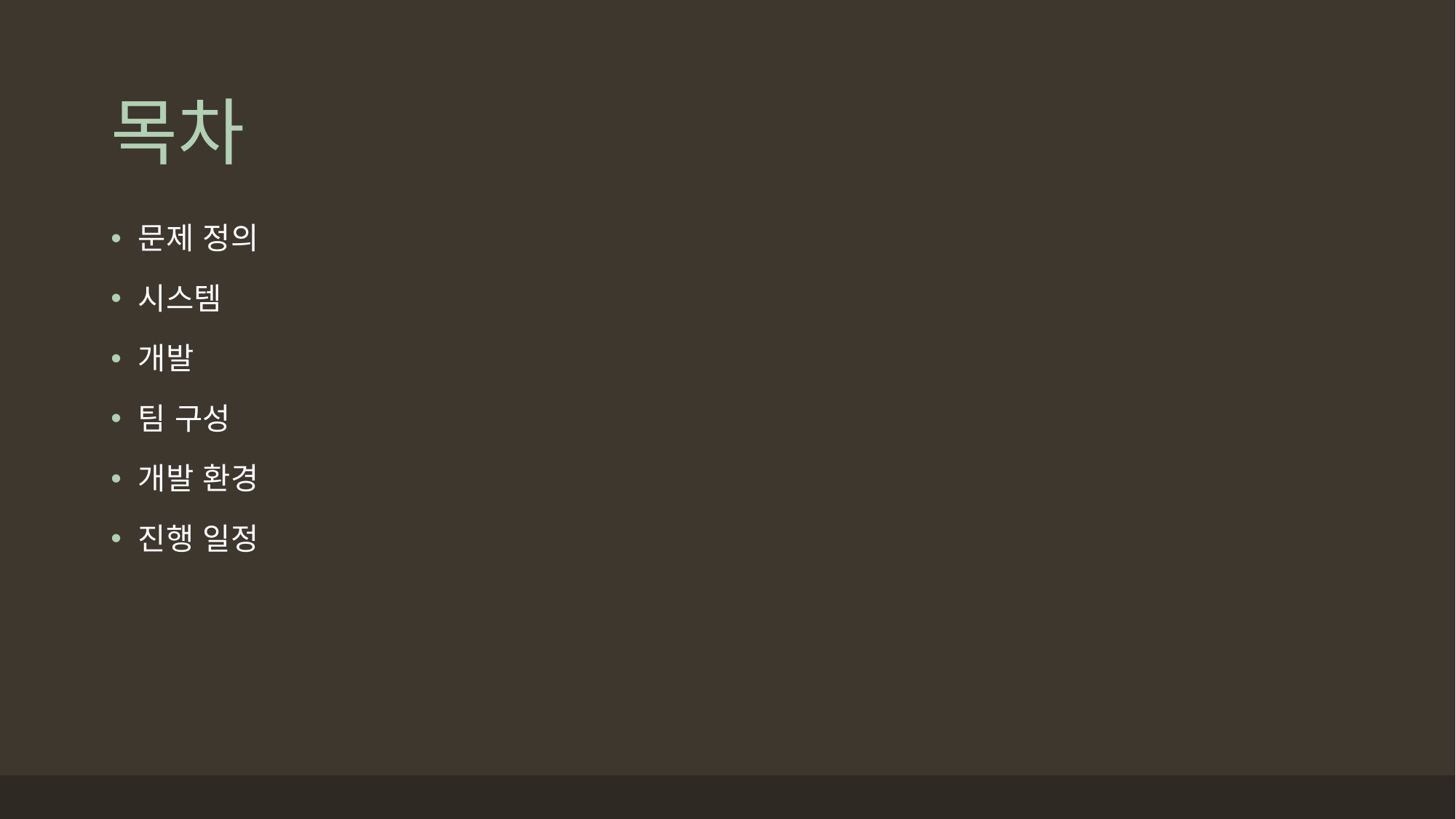

# 목차
문제 정의
시스템
개발
팀 구성
개발 환경
진행 일정